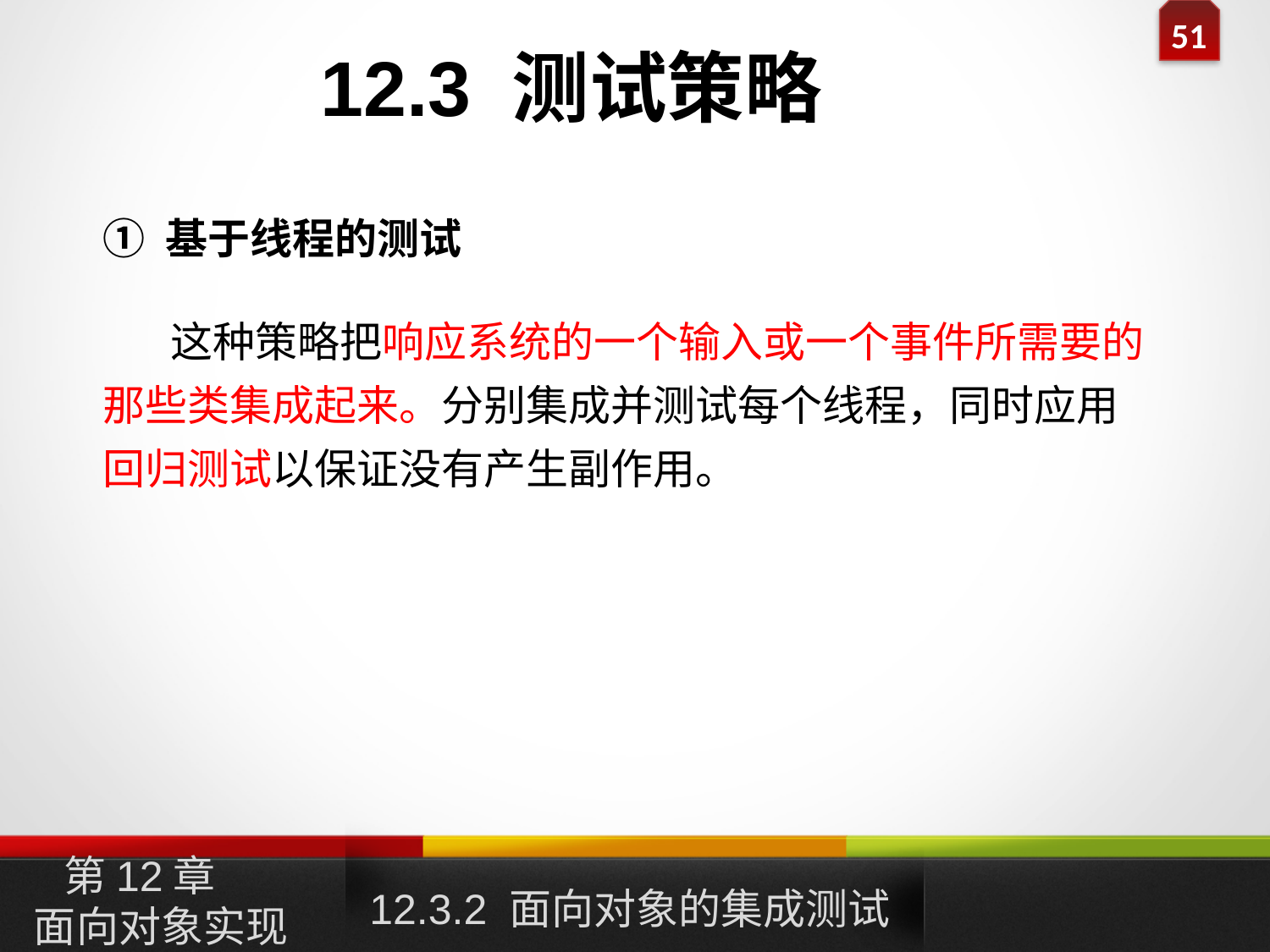

12.3 测试策略
① 基于线程的测试
      这种策略把响应系统的一个输入或一个事件所需要的那些类集成起来。分别集成并测试每个线程，同时应用回归测试以保证没有产生副作用。
12.3.2 面向对象的集成测试